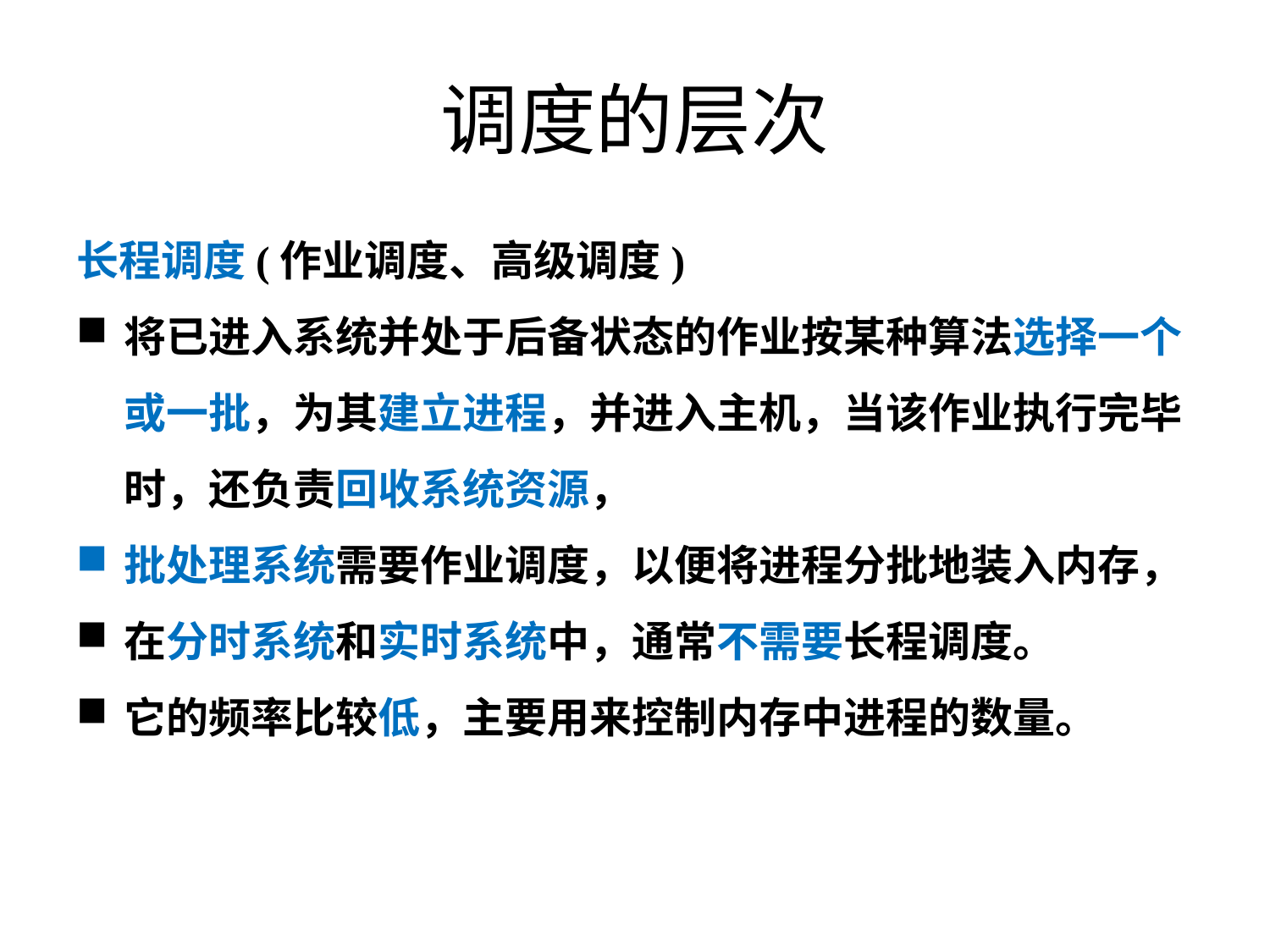

# 调度的层次
长程调度(作业调度、高级调度)
将已进入系统并处于后备状态的作业按某种算法选择一个或一批，为其建立进程，并进入主机，当该作业执行完毕时，还负责回收系统资源，
批处理系统需要作业调度，以便将进程分批地装入内存，
在分时系统和实时系统中，通常不需要长程调度。
它的频率比较低，主要用来控制内存中进程的数量。